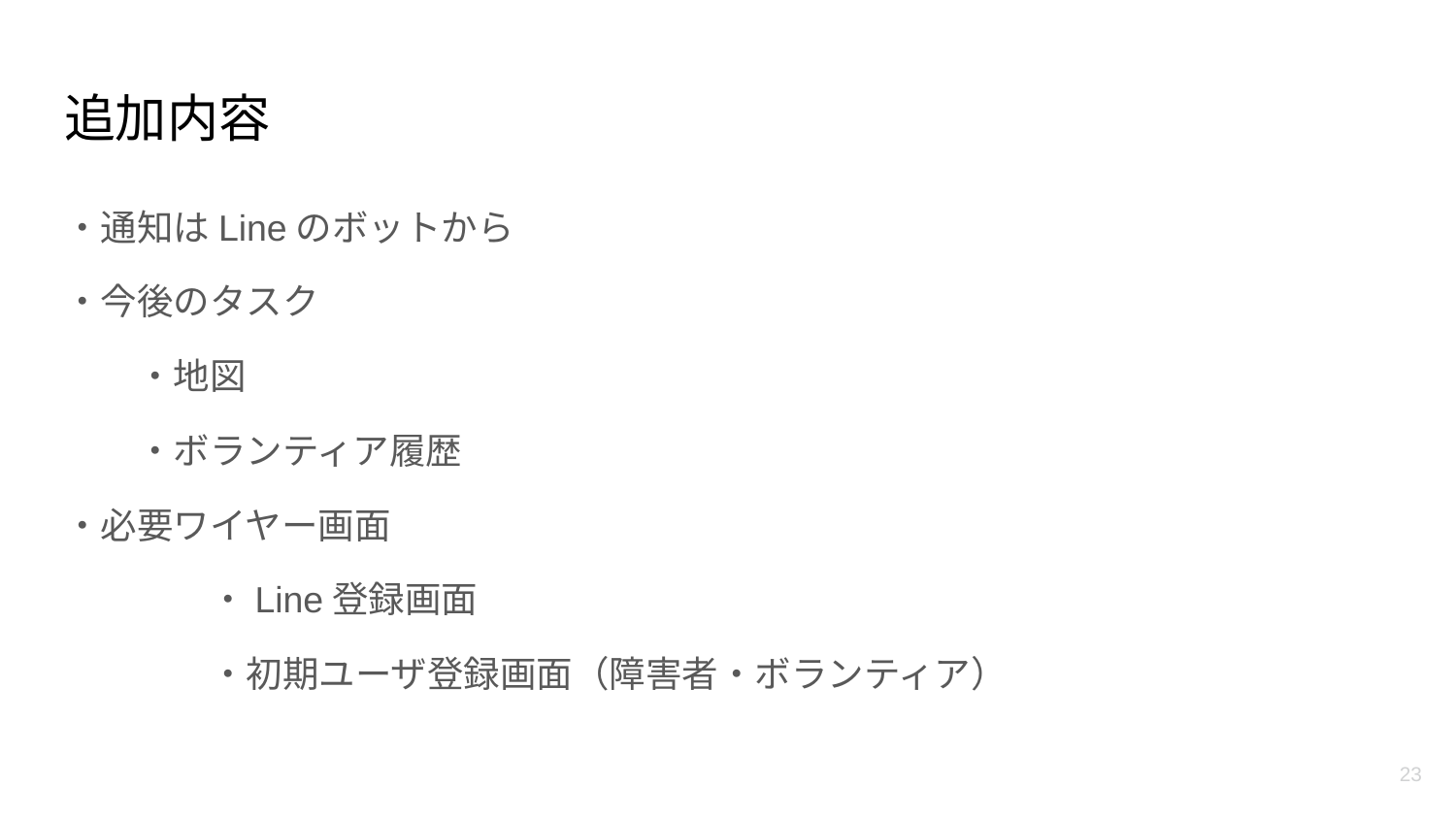

# 追加内容
・通知はLineのボットから
・今後のタスク
・地図
・ボランティア履歴
・必要ワイヤー画面
	・Line登録画面
　	・初期ユーザ登録画面（障害者・ボランティア）

23